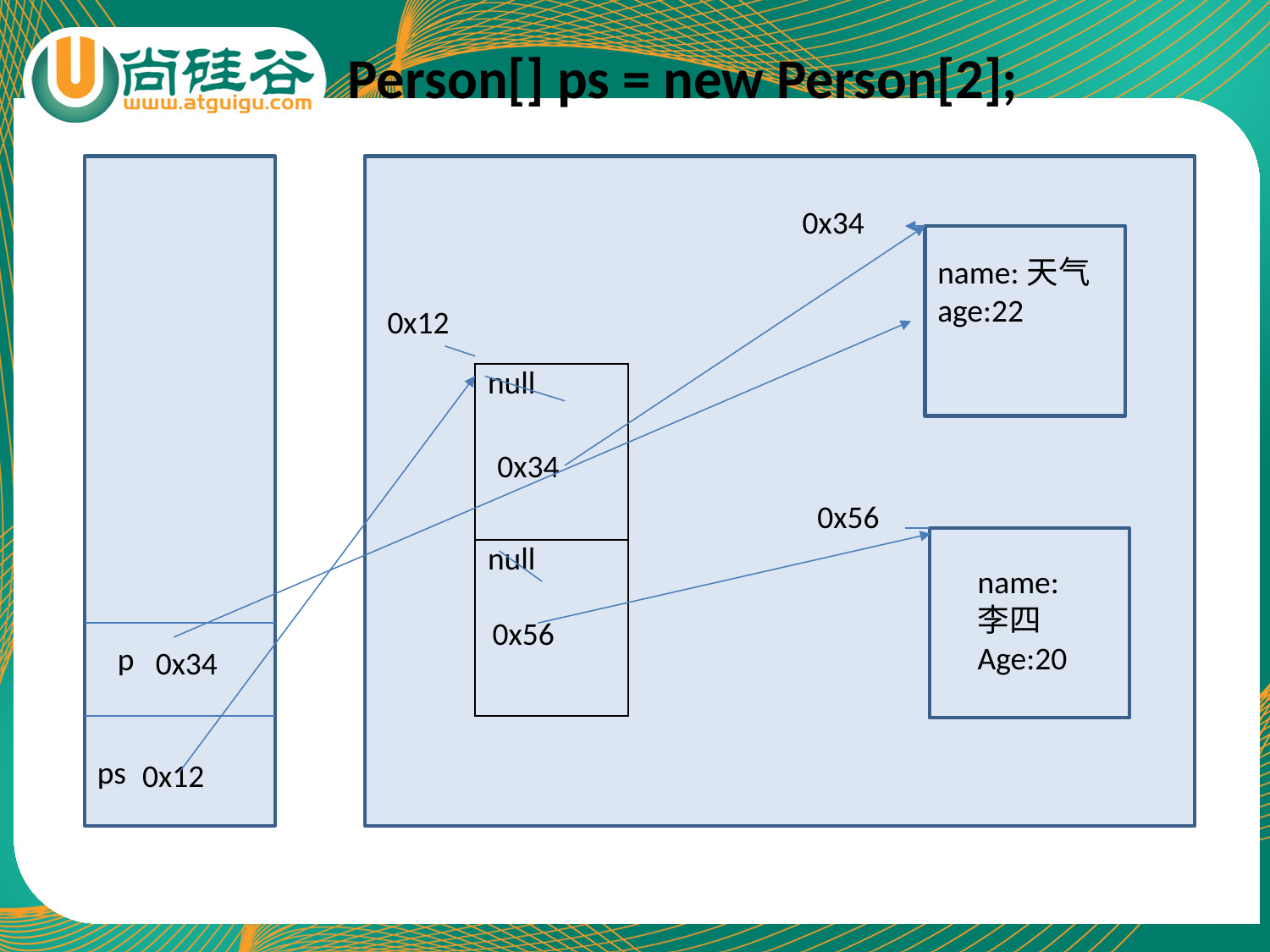

Person[] ps = new Person[2];

0x34

name:天气
age:22
0x12
| null |
| --- |
| null |
0x34
0x56

name:李四
Age:20
0x56
p
0x34
ps
0x12